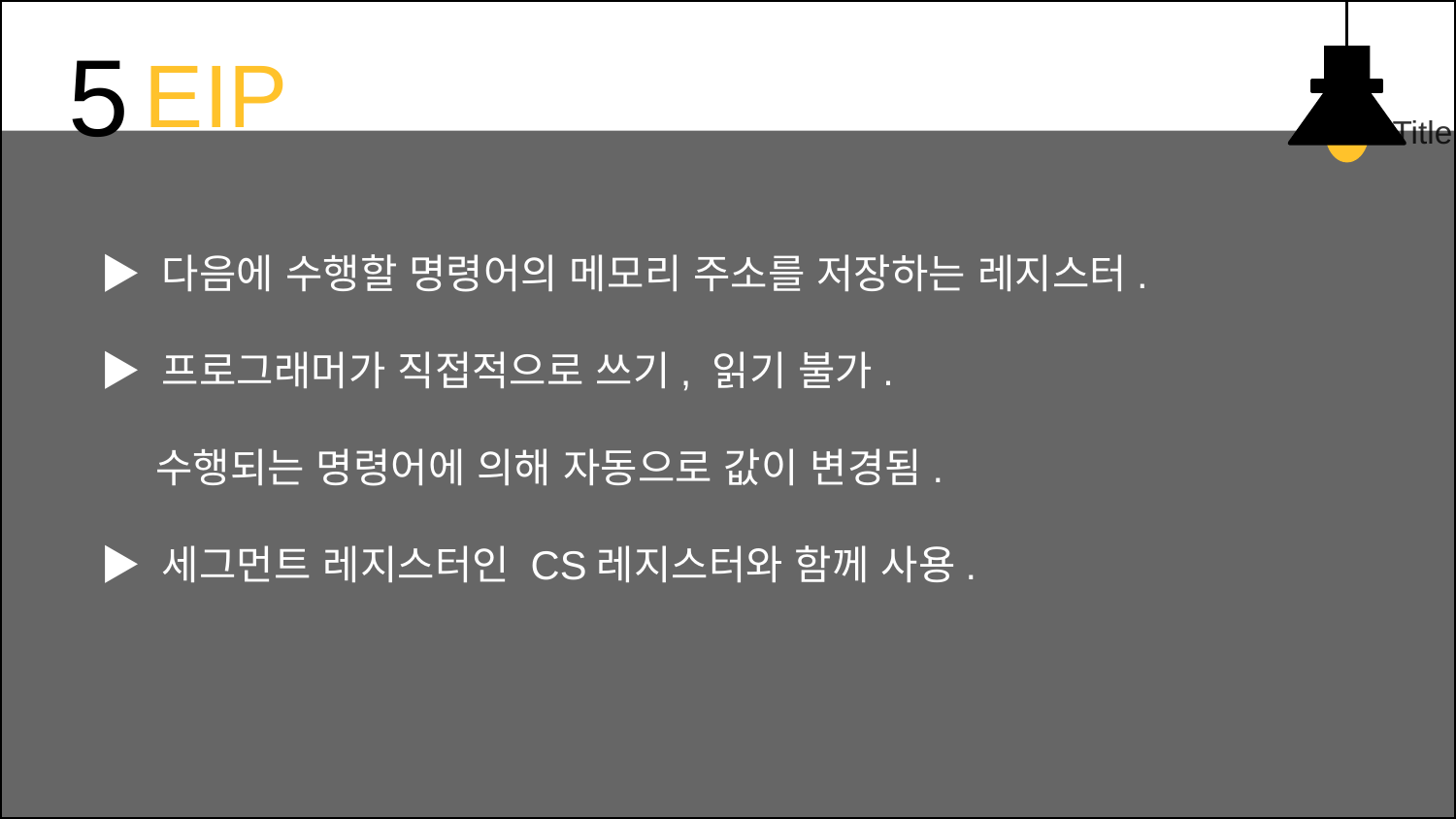

5
EIP
Sub Title
▶ 다음에 수행할 명령어의 메모리 주소를 저장하는 레지스터.
▶ 프로그래머가 직접적으로 쓰기, 읽기 불가.
    수행되는 명령어에 의해 자동으로 값이 변경됨.
▶ 세그먼트 레지스터인 CS레지스터와 함께 사용.